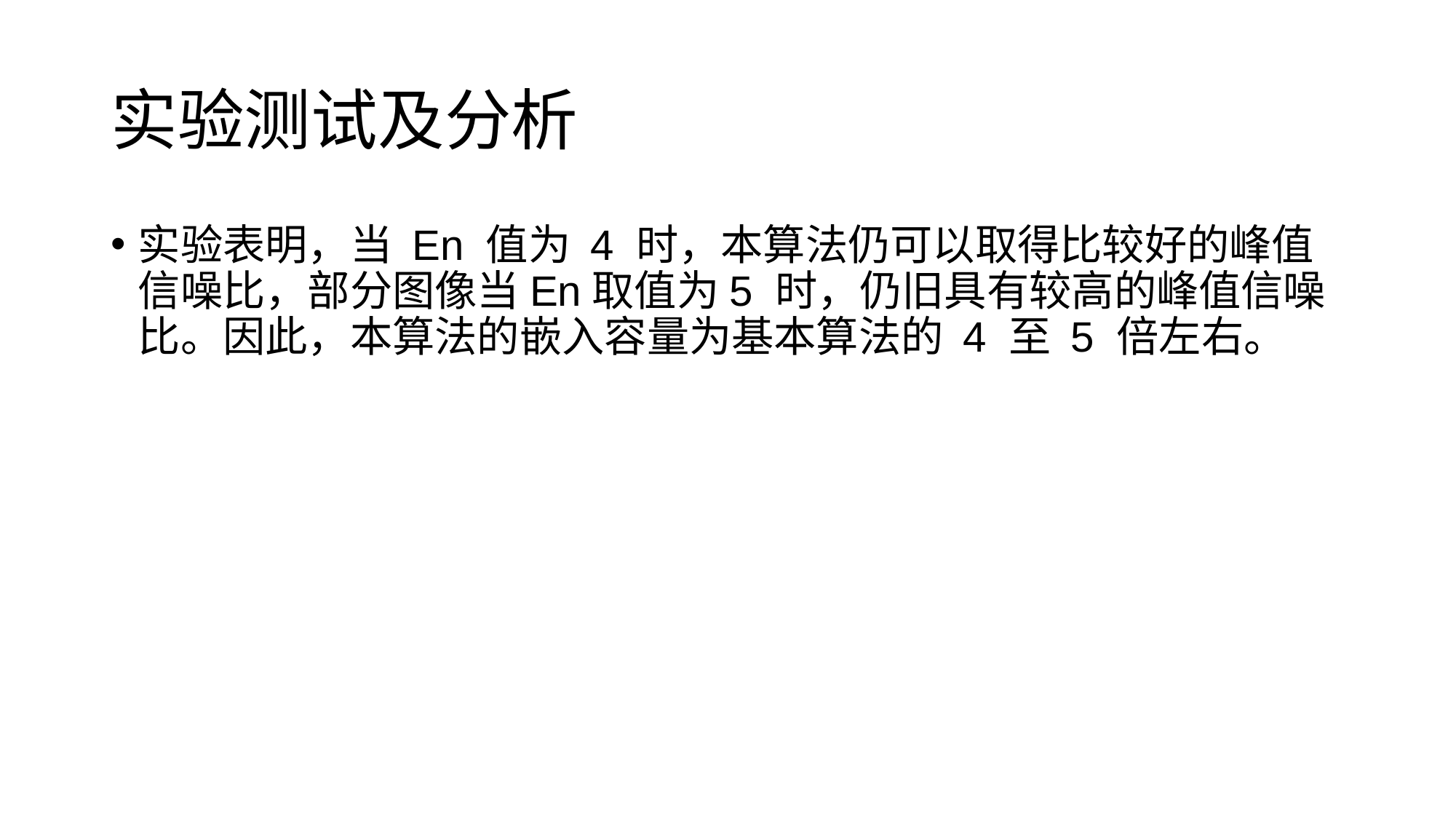

# 实验测试及分析
实验表明，当 En 值为 4 时，本算法仍可以取得比较好的峰值信噪比，部分图像当En取值为5 时，仍旧具有较高的峰值信噪比。因此，本算法的嵌入容量为基本算法的 4 至 5 倍左右。